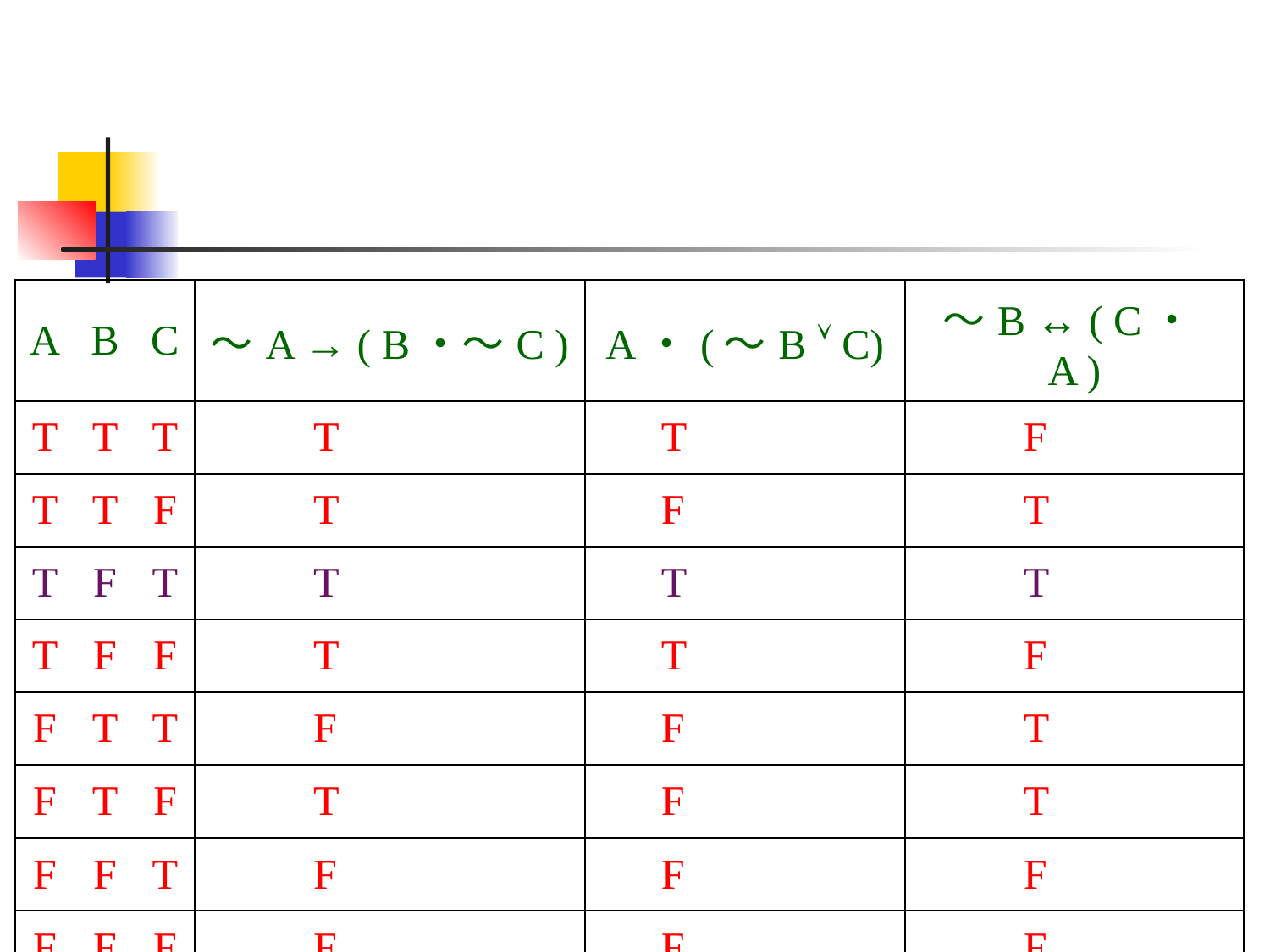

#
| A | B | C | ～A → ( B・～C ) | A・(～B ∨ C) | ～B ↔︎ ( C・A ) |
| --- | --- | --- | --- | --- | --- |
| T | T | T | T | T | F |
| T | T | F | T | F | T |
| T | F | T | T | T | T |
| T | F | F | T | T | F |
| F | T | T | F | F | T |
| F | T | F | T | F | T |
| F | F | T | F | F | F |
| F | F | F | F | F | F |